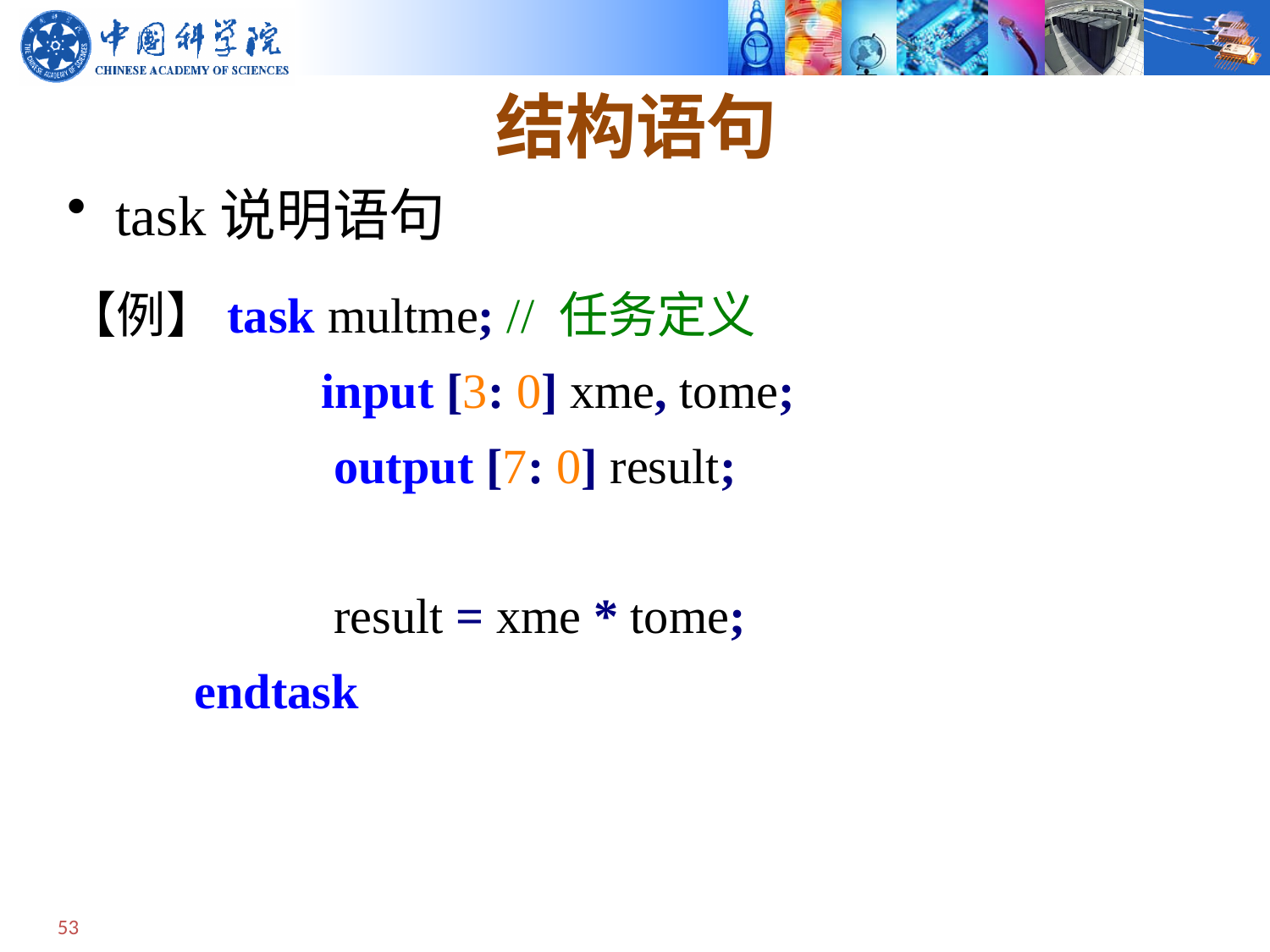

# 结构语句
task说明语句

【例】task multme; // 任务定义
        		input [3: 0] xme, tome;
      		 output [7: 0] result;

           	 result = xme * tome;
    	endtask